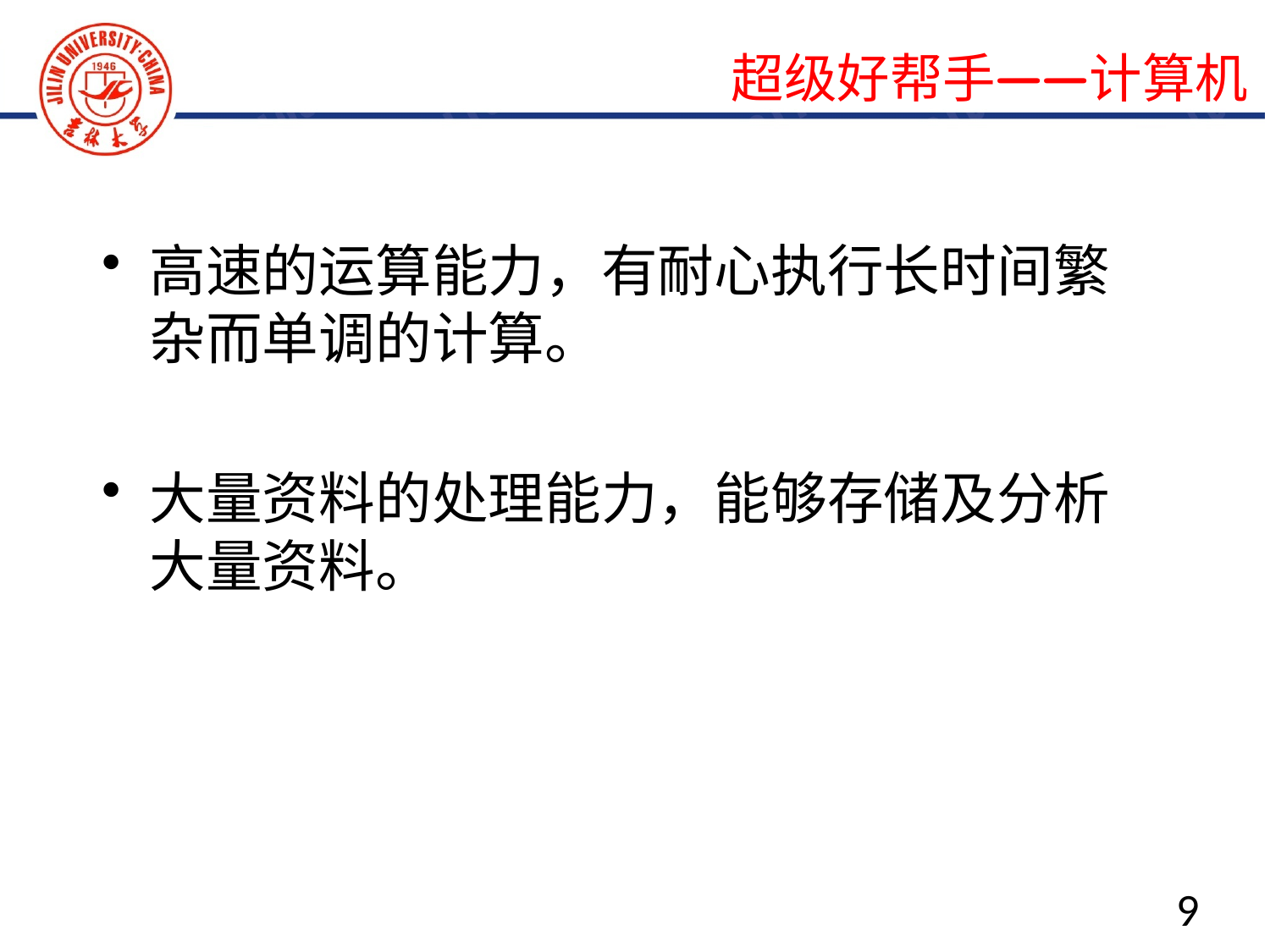

超级好帮手——计算机
高速的运算能力，有耐心执行长时间繁杂而单调的计算。

大量资料的处理能力，能够存储及分析大量资料。
9